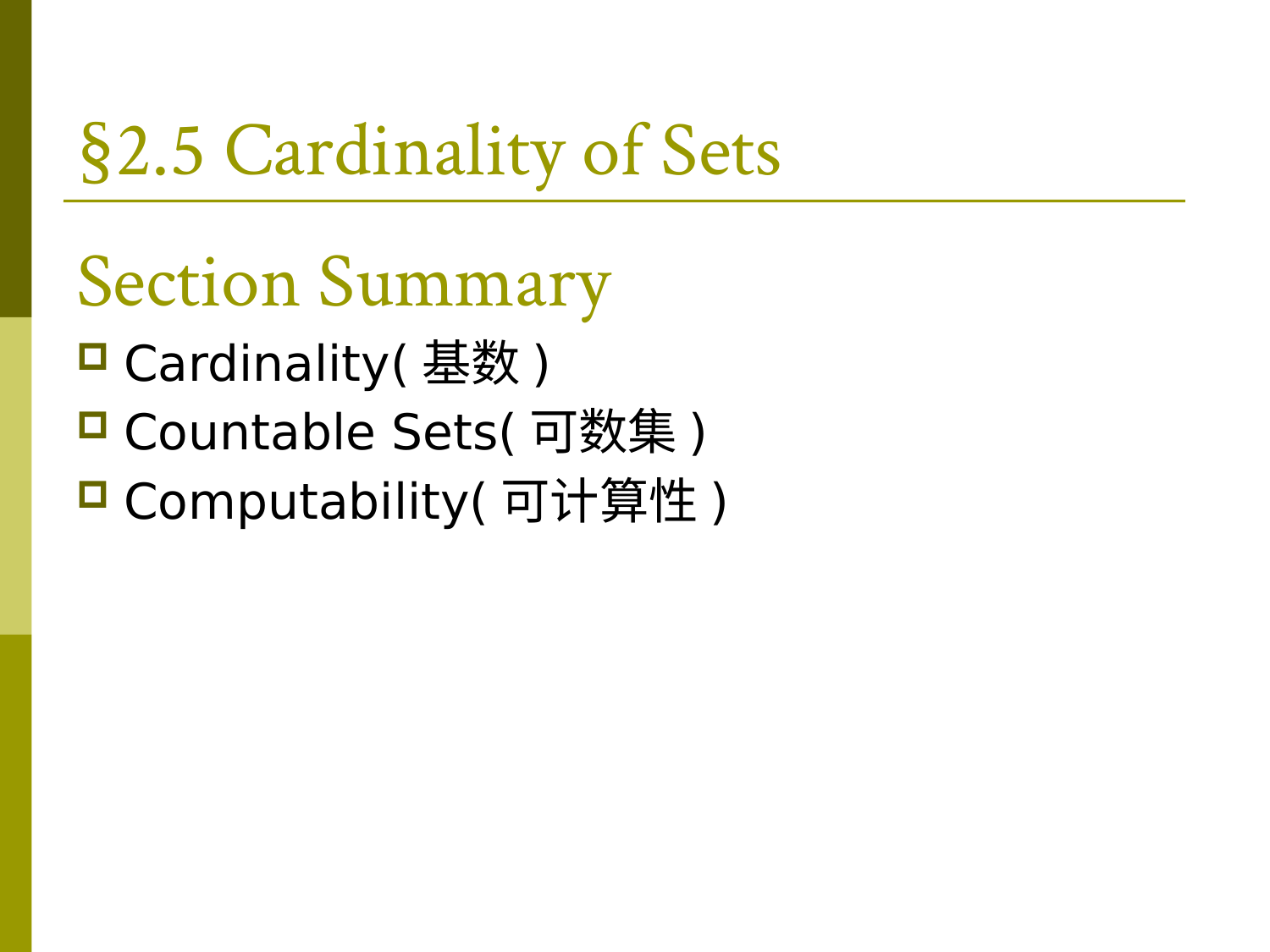

# §2.5 Cardinality of Sets
Section Summary
Cardinality(基数)
Countable Sets(可数集)
Computability(可计算性)